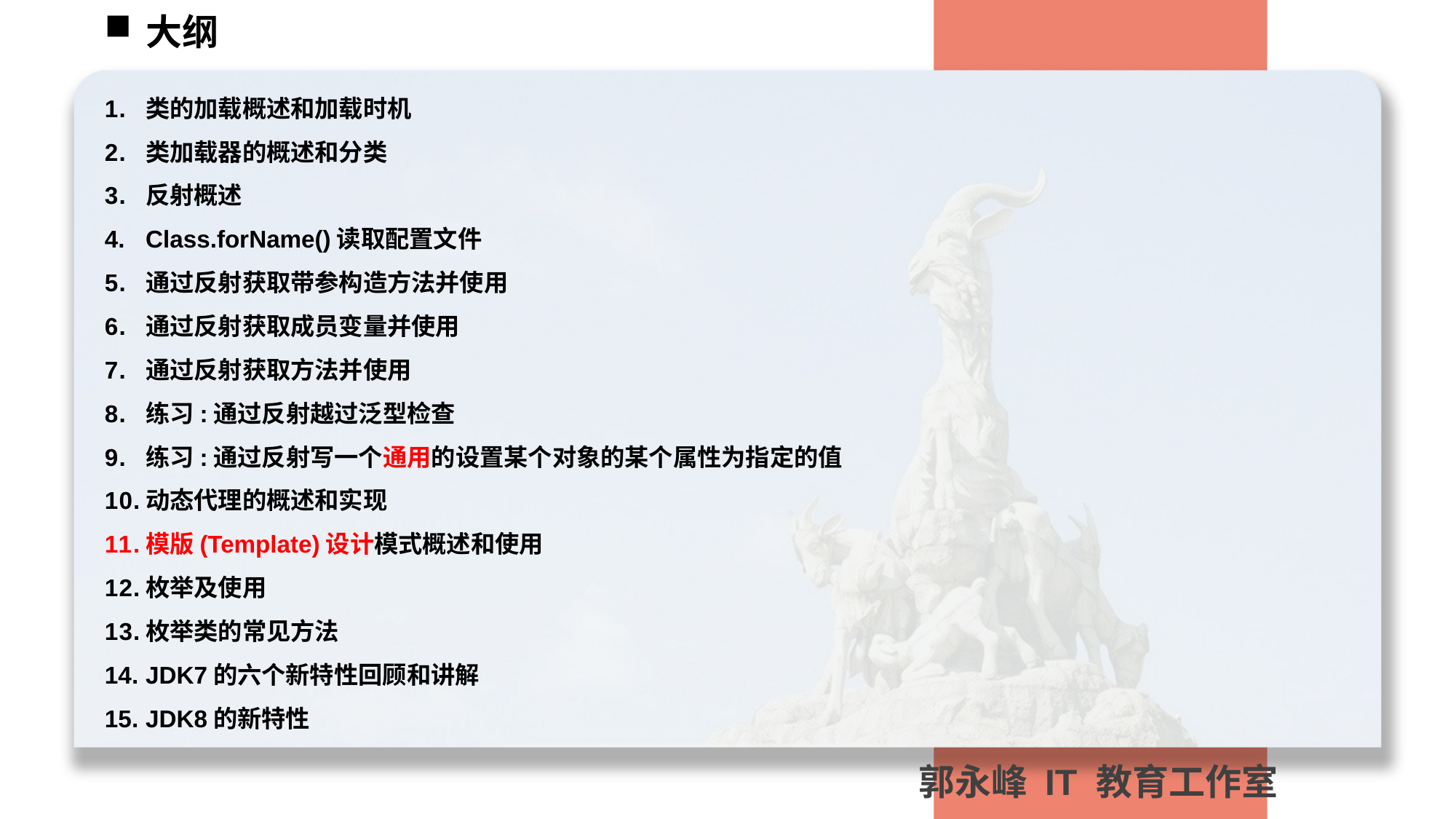

大纲
类的加载概述和加载时机
类加载器的概述和分类
反射概述
Class.forName()读取配置文件
通过反射获取带参构造方法并使用
通过反射获取成员变量并使用
通过反射获取方法并使用
练习:通过反射越过泛型检查
练习:通过反射写一个通用的设置某个对象的某个属性为指定的值
动态代理的概述和实现
模版(Template)设计模式概述和使用
枚举及使用
枚举类的常见方法
JDK7的六个新特性回顾和讲解
JDK8的新特性